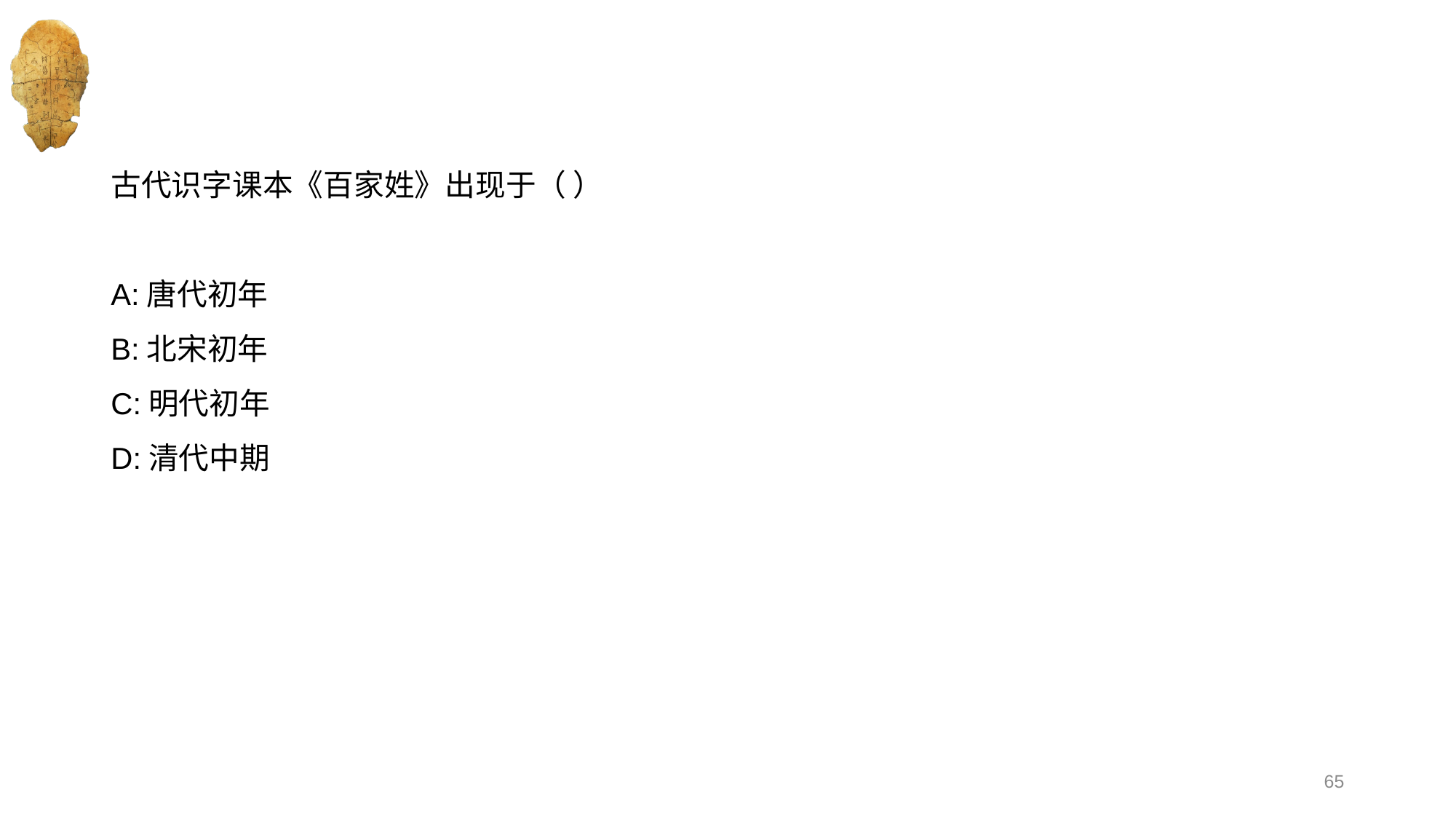

#
古代识字课本《百家姓》出现于（ ）

A:唐代初年
B:北宋初年
C:明代初年
D:清代中期

65